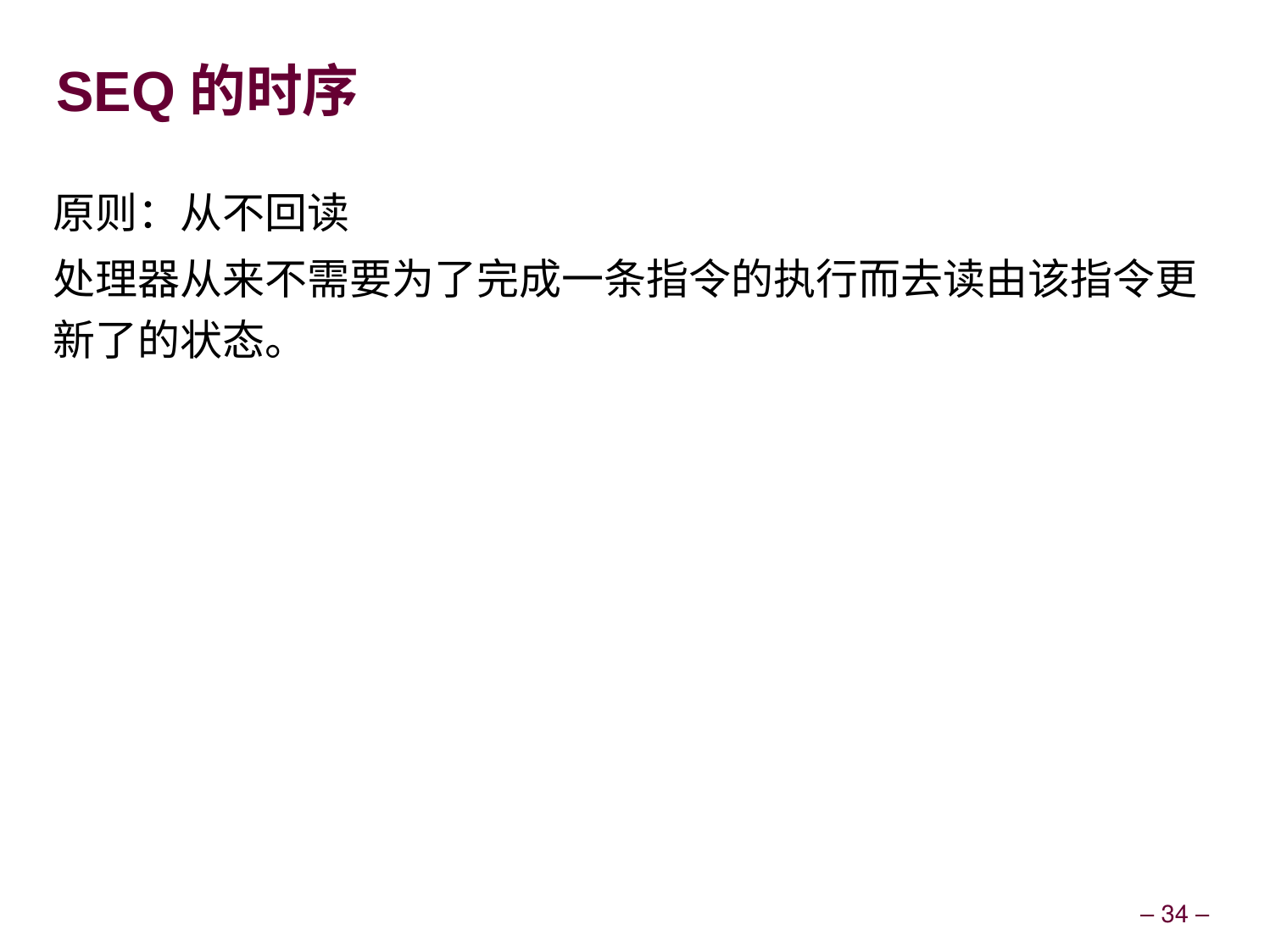

# SEQ的时序
原则：从不回读
处理器从来不需要为了完成一条指令的执行而去读由该指令更新了的状态。